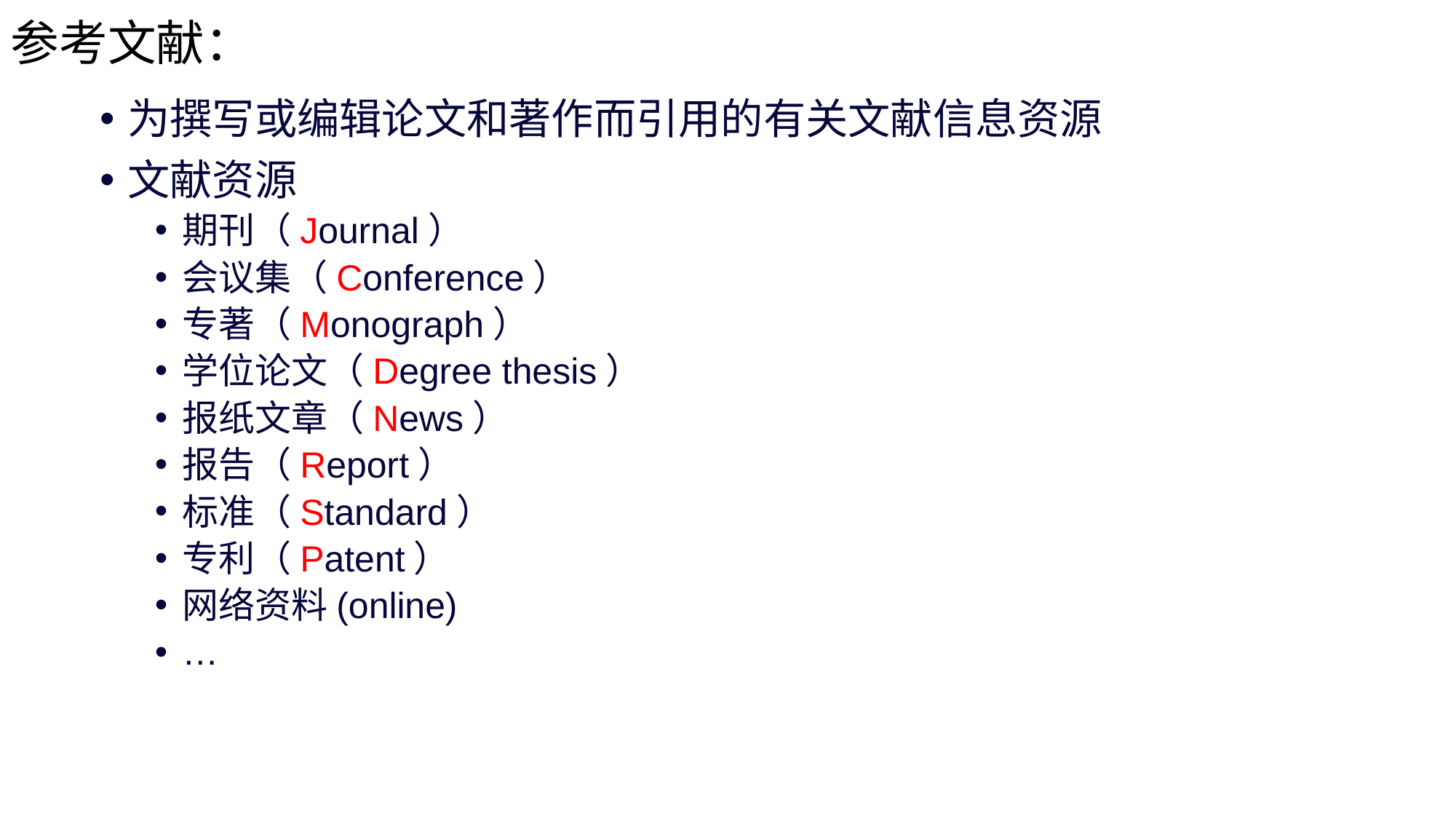

参考文献：
为撰写或编辑论文和著作而引用的有关文献信息资源
文献资源
期刊（Journal）
会议集（Conference）
专著（Monograph）
学位论文（Degree thesis）
报纸文章（News）
报告（Report）
标准（Standard）
专利（Patent）
网络资料(online)
…